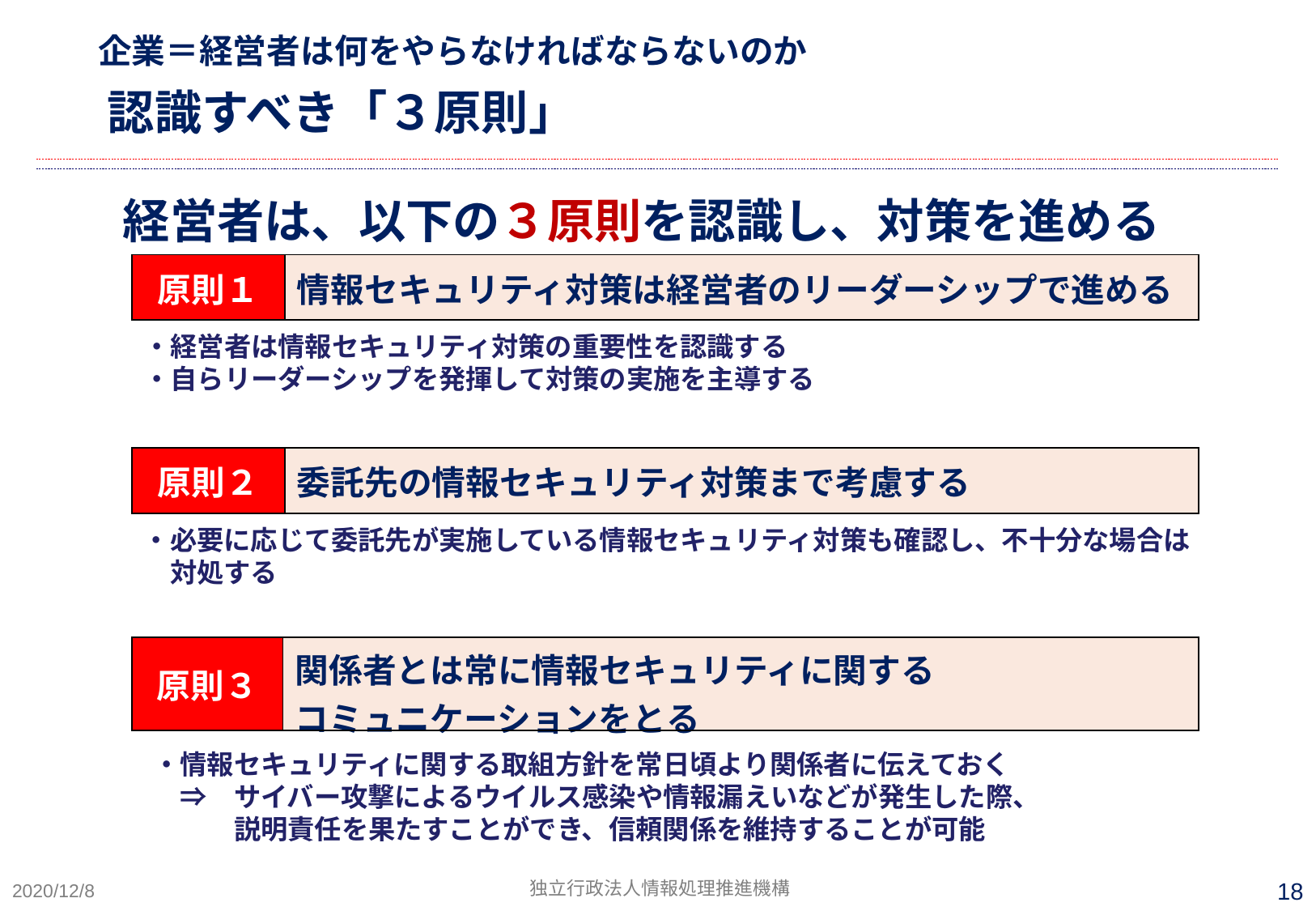

企業＝経営者は何をやらなければならないのか
認識すべき「３原則」
経営者は、以下の３原則を認識し、対策を進める

| 原則１ | 情報セキュリティ対策は経営者のリーダーシップで進める |
| --- | --- |
・経営者は情報セキュリティ対策の重要性を認識する
・自らリーダーシップを発揮して対策の実施を主導する
| 原則２ | 委託先の情報セキュリティ対策まで考慮する |
| --- | --- |
・必要に応じて委託先が実施している情報セキュリティ対策も確認し、不十分な場合は
　対処する
| 原則３ | 関係者とは常に情報セキュリティに関する コミュニケーションをとる |
| --- | --- |
・情報セキュリティに関する取組方針を常日頃より関係者に伝えておく
　⇒　サイバー攻撃によるウイルス感染や情報漏えいなどが発生した際、
　　　説明責任を果たすことができ、信頼関係を維持することが可能
18
独立行政法人情報処理推進機構
2020/12/8
18